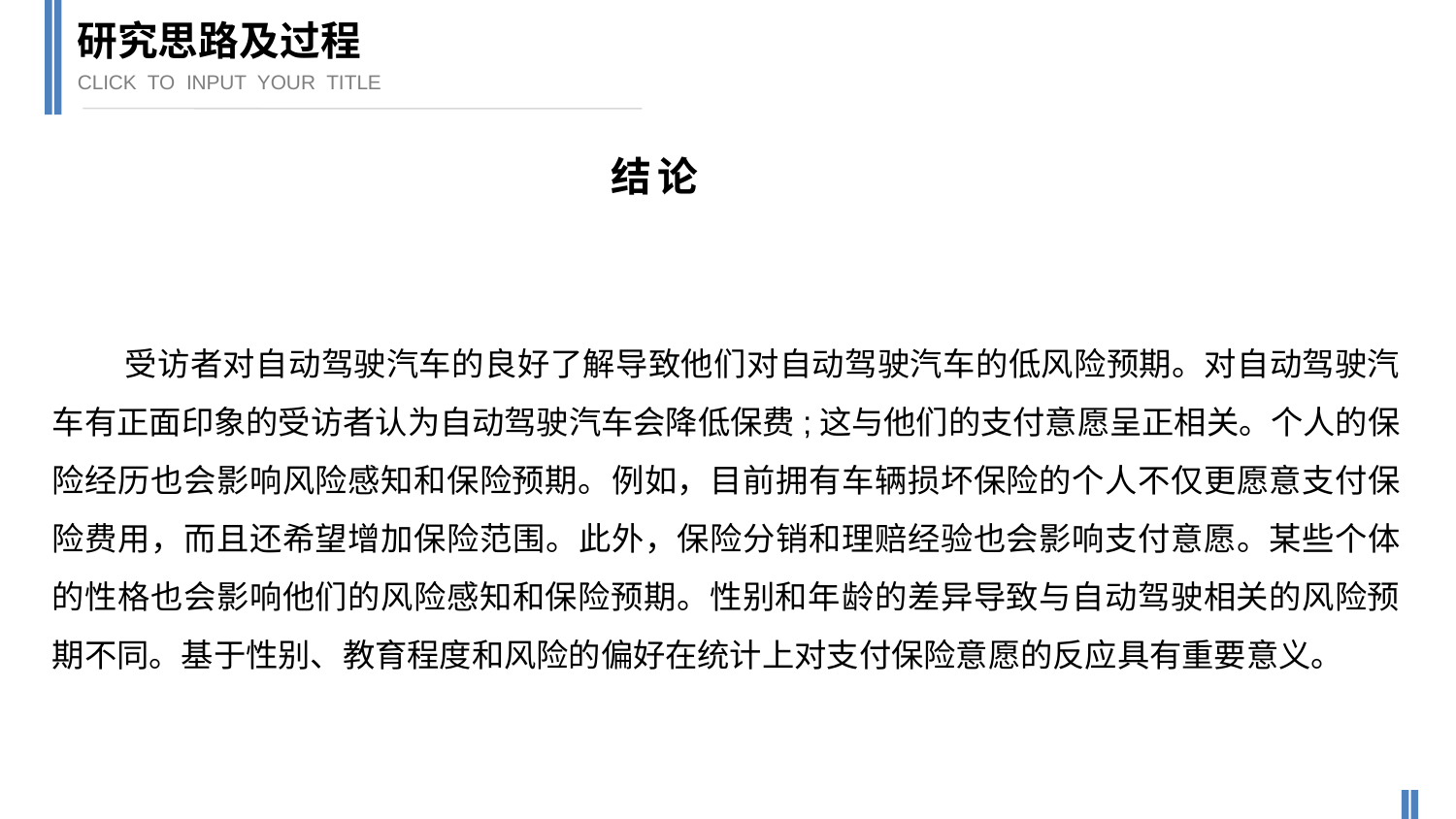

研究思路及过程
CLICK  TO  INPUT  YOUR  TITLE
结论
受访者对自动驾驶汽车的良好了解导致他们对自动驾驶汽车的低风险预期。对自动驾驶汽车有正面印象的受访者认为自动驾驶汽车会降低保费;这与他们的支付意愿呈正相关。个人的保险经历也会影响风险感知和保险预期。例如，目前拥有车辆损坏保险的个人不仅更愿意支付保险费用，而且还希望增加保险范围。此外，保险分销和理赔经验也会影响支付意愿。某些个体的性格也会影响他们的风险感知和保险预期。性别和年龄的差异导致与自动驾驶相关的风险预期不同。基于性别、教育程度和风险的偏好在统计上对支付保险意愿的反应具有重要意义。